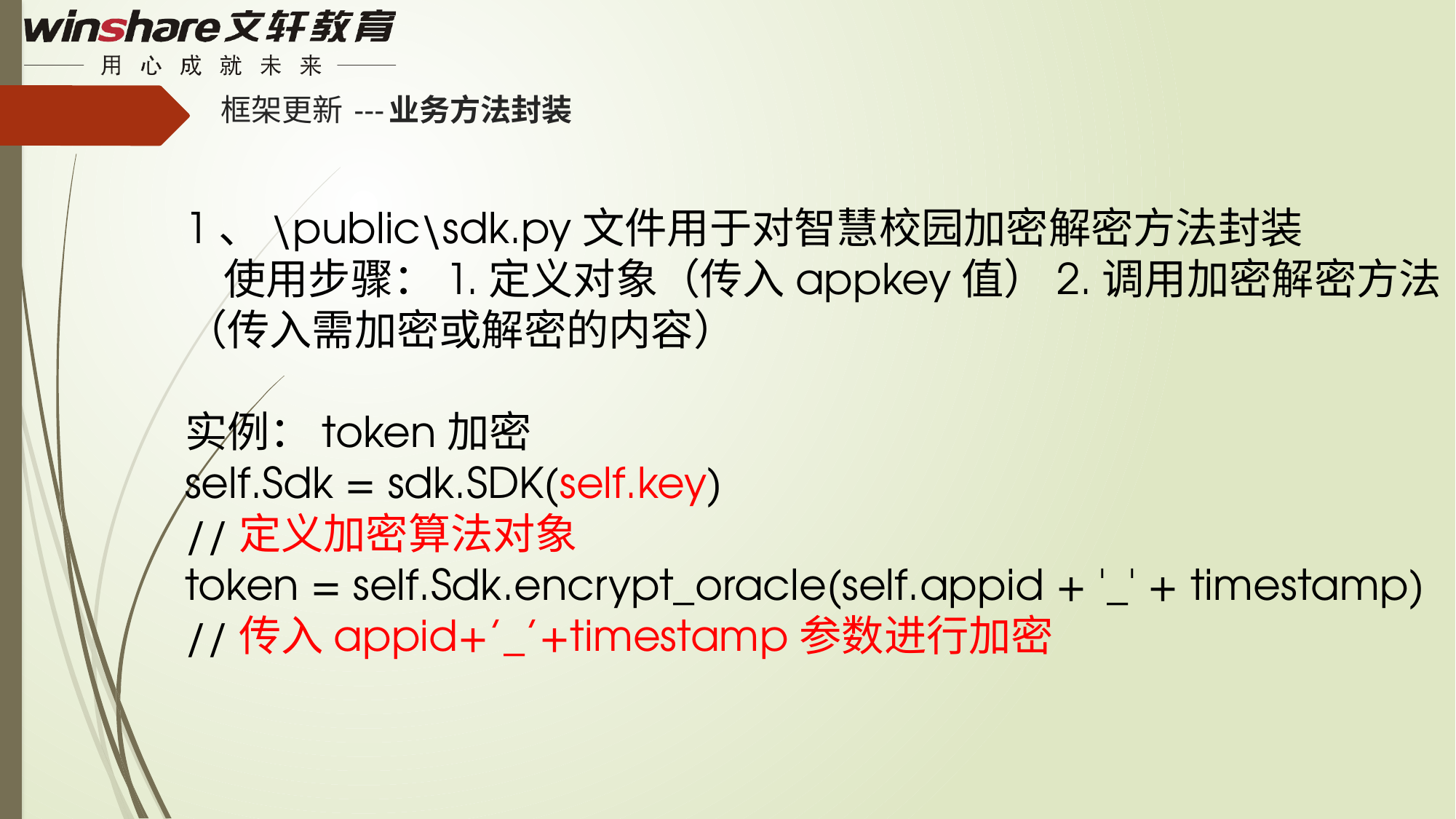

# 框架更新 ---业务方法封装
1、\public\sdk.py文件用于对智慧校园加密解密方法封装
   使用步骤：1.定义对象（传入appkey值）2.调用加密解密方法（传入需加密或解密的内容）

实例：token加密
self.Sdk = sdk.SDK(self.key)
//定义加密算法对象
token = self.Sdk.encrypt_oracle(self.appid + '_' + timestamp)
//传入appid+’_’+timestamp参数进行加密